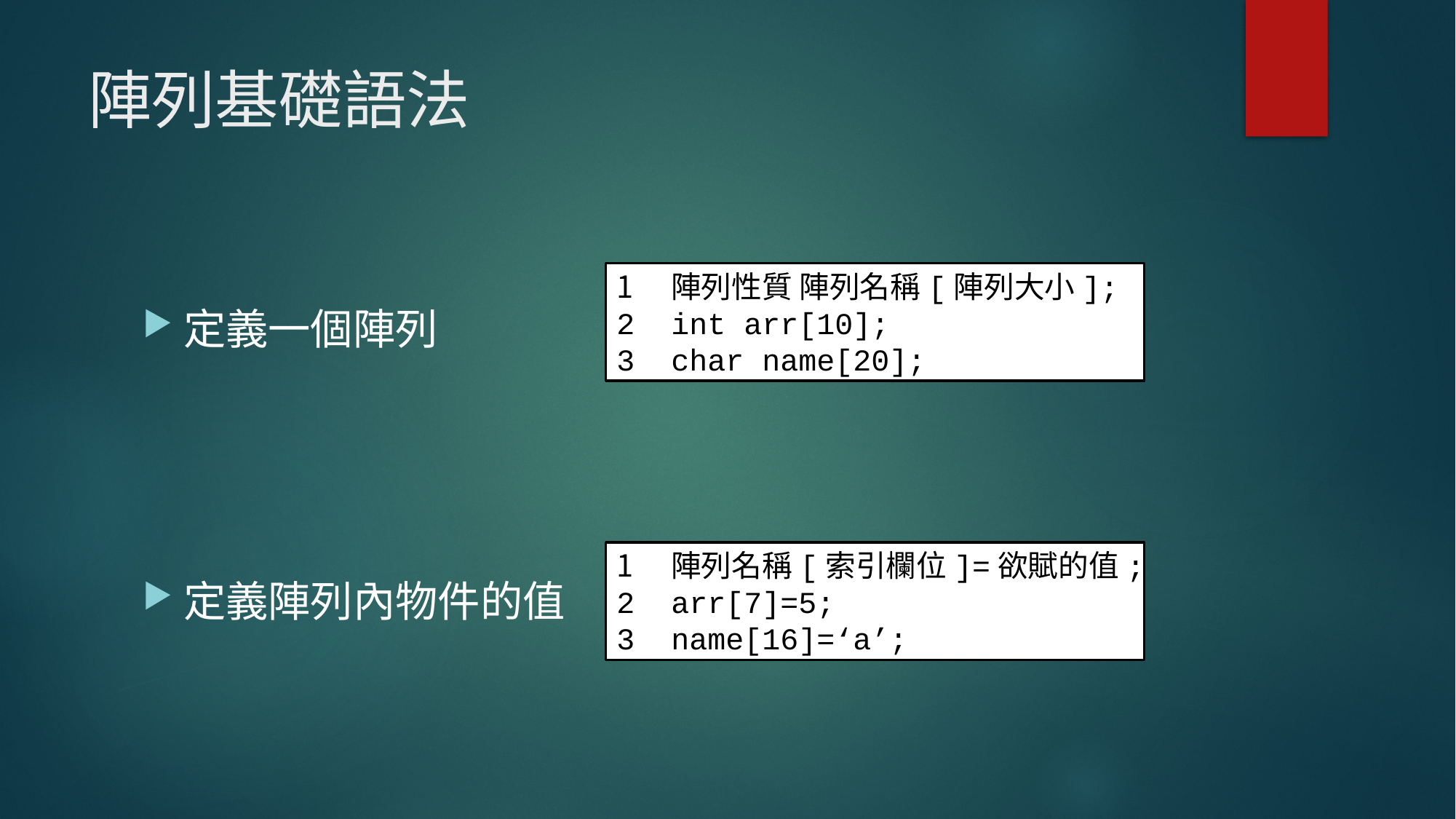

# 陣列基礎語法

定義一個陣列

定義陣列內物件的值
陣列性質 陣列名稱[陣列大小];
int arr[10];
char name[20];
陣列名稱[索引欄位]=欲賦的值;
arr[7]=5;
name[16]=‘a’;